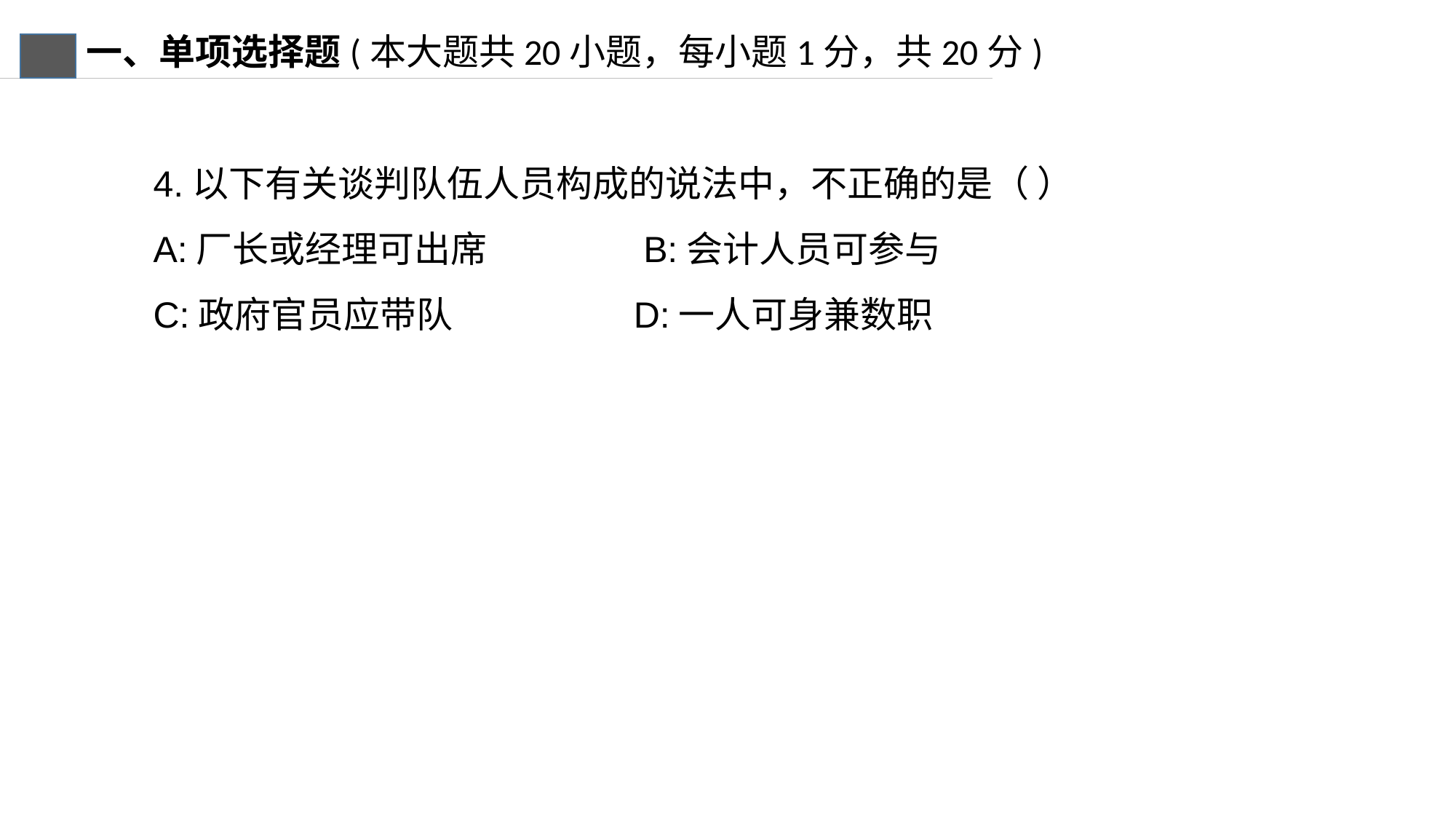

一、单项选择题(本大题共20小题，每小题1分，共20分)

4.以下有关谈判队伍人员构成的说法中，不正确的是（ ）
A:厂长或经理可出席                  B:会计人员可参与
C:政府官员应带队                     D:一人可身兼数职